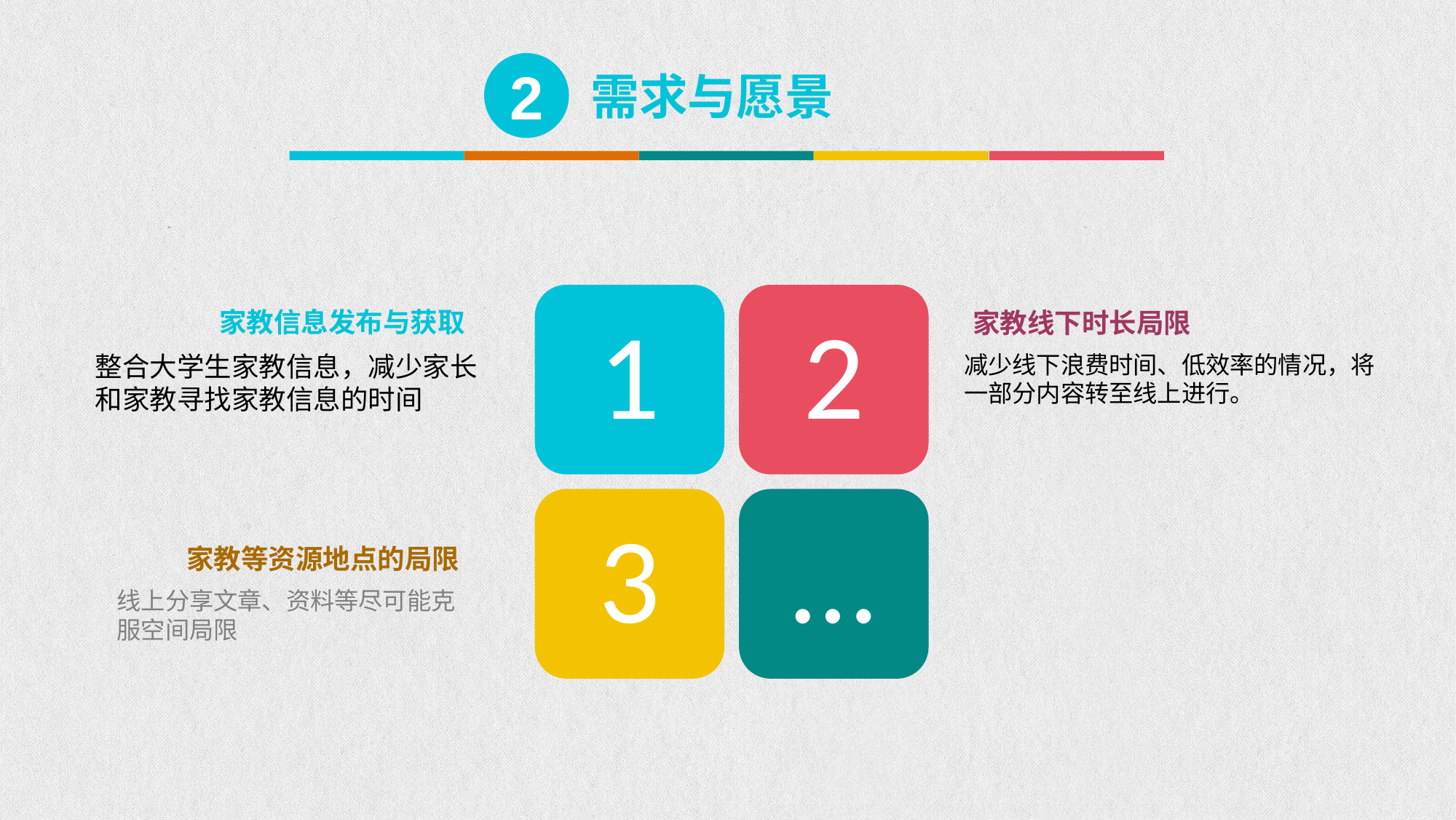

2
需求与愿景

1
2
3
…
家教信息发布与获取
整合大学生家教信息，减少家长和家教寻找家教信息的时间
家教线下时长局限
减少线下浪费时间、低效率的情况，将一部分内容转至线上进行。
家教等资源地点的局限
线上分享文章、资料等尽可能克服空间局限